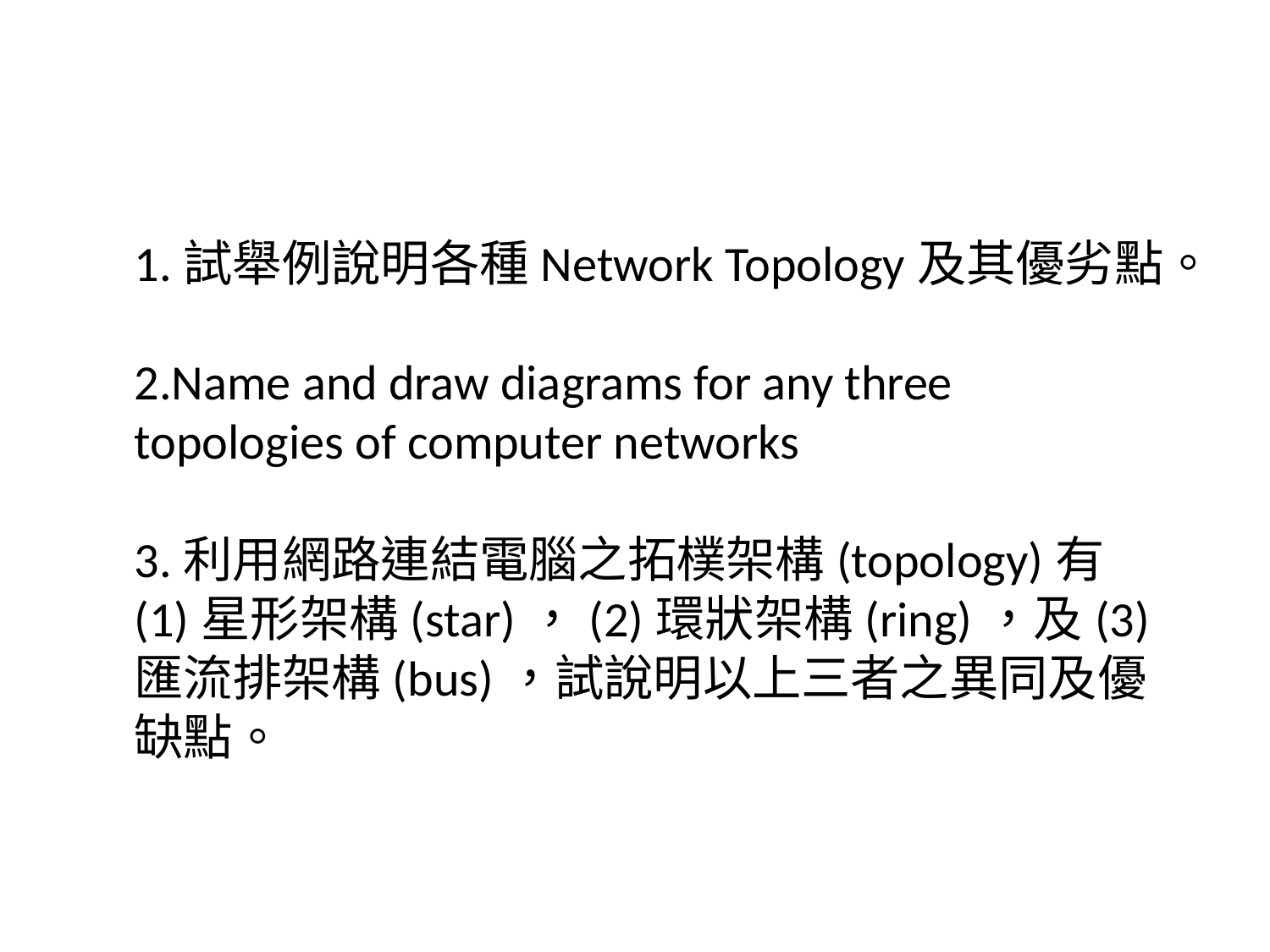

1.試舉例說明各種Network Topology及其優劣點。

2.Name and draw diagrams for any three topologies of computer networks

3.利用網路連結電腦之拓樸架構(topology)有(1)星形架構(star)，(2)環狀架構(ring)，及(3)匯流排架構(bus)，試說明以上三者之異同及優缺點。